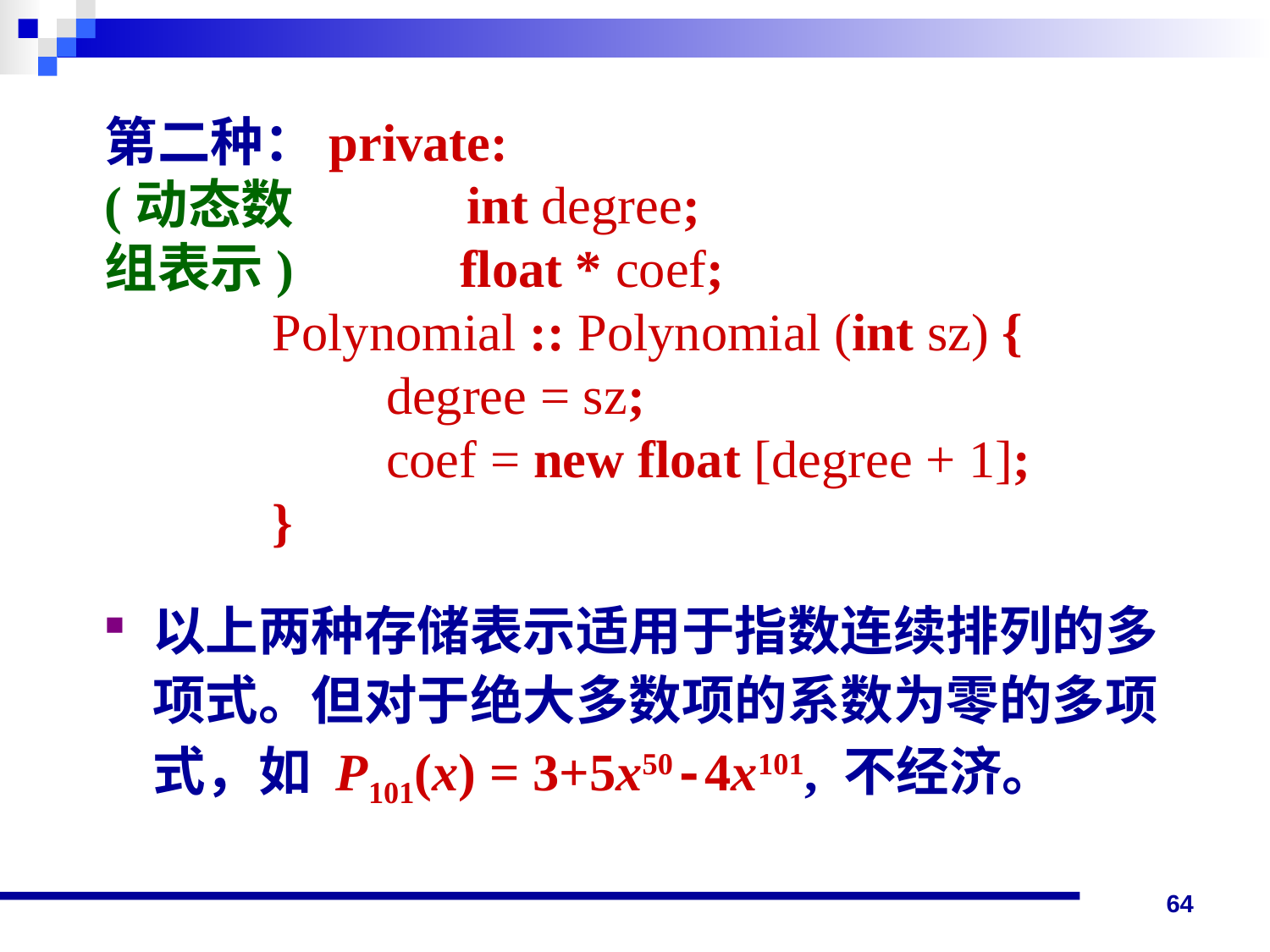

第二种：private:
(动态数	    int degree;
组表示)	    float * coef;
 	         Polynomial :: Polynomial (int sz) {
		        degree = sz;
		        coef = new float [degree + 1];
  	         }

以上两种存储表示适用于指数连续排列的多项式。但对于绝大多数项的系数为零的多项式，如 P101(x) = 3+5x50-4x101, 不经济。
64